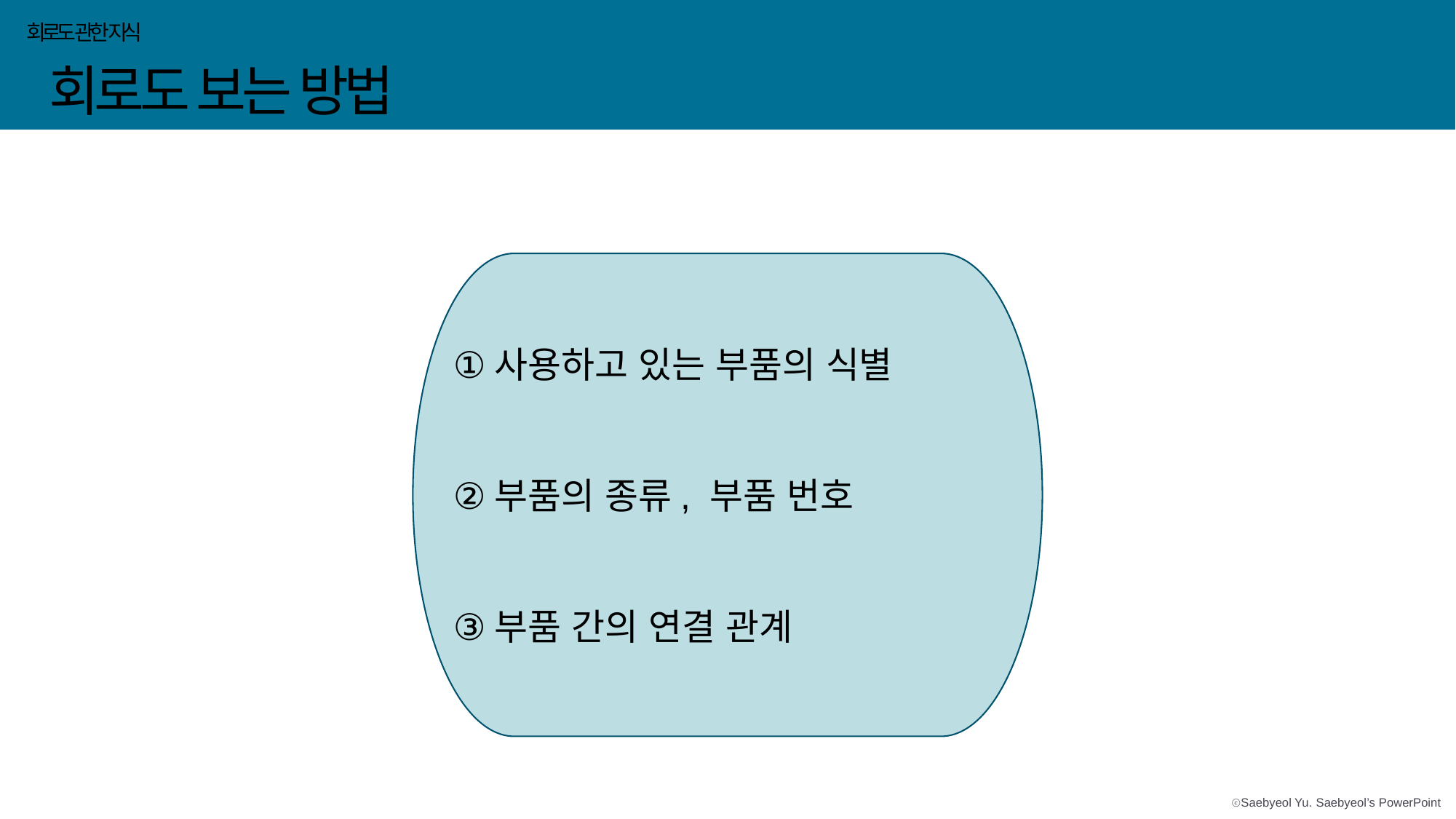

회로도  관한  지식
회로도 보는 방법

사용하고 있는 부품의 식별

부품의 종류, 부품 번호

부품 간의 연결 관계